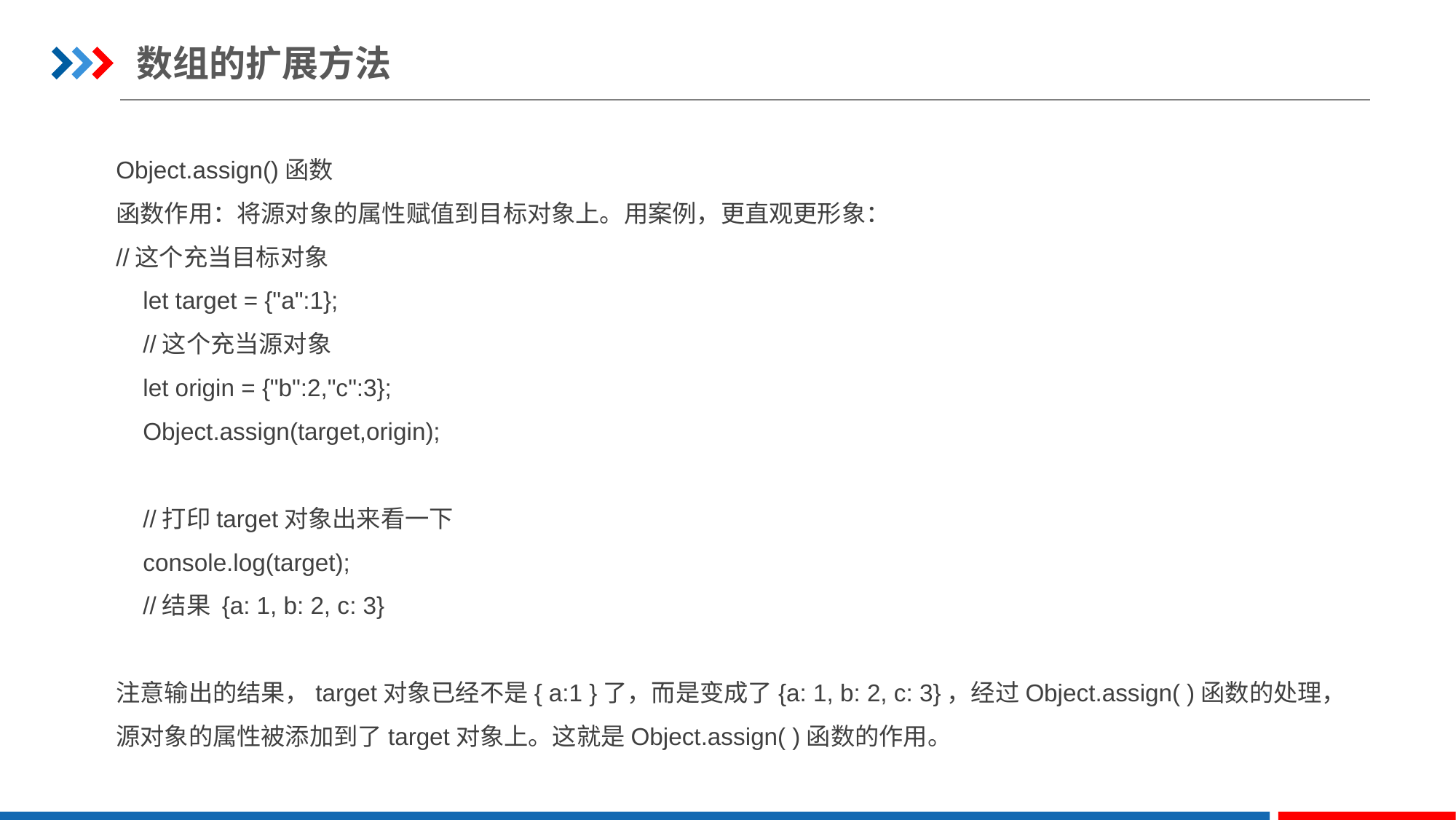

数组的扩展方法
Object.assign()函数
函数作用：将源对象的属性赋值到目标对象上。用案例，更直观更形象：
//这个充当目标对象
    let target = {"a":1};
    //这个充当源对象
    let origin = {"b":2,"c":3};
    Object.assign(target,origin);

    //打印target对象出来看一下
    console.log(target);
    //结果 {a: 1, b: 2, c: 3}

注意输出的结果，target对象已经不是{ a:1 }了，而是变成了{a: 1, b: 2, c: 3}，经过Object.assign( )函数的处理，
源对象的属性被添加到了target对象上。这就是Object.assign( )函数的作用。